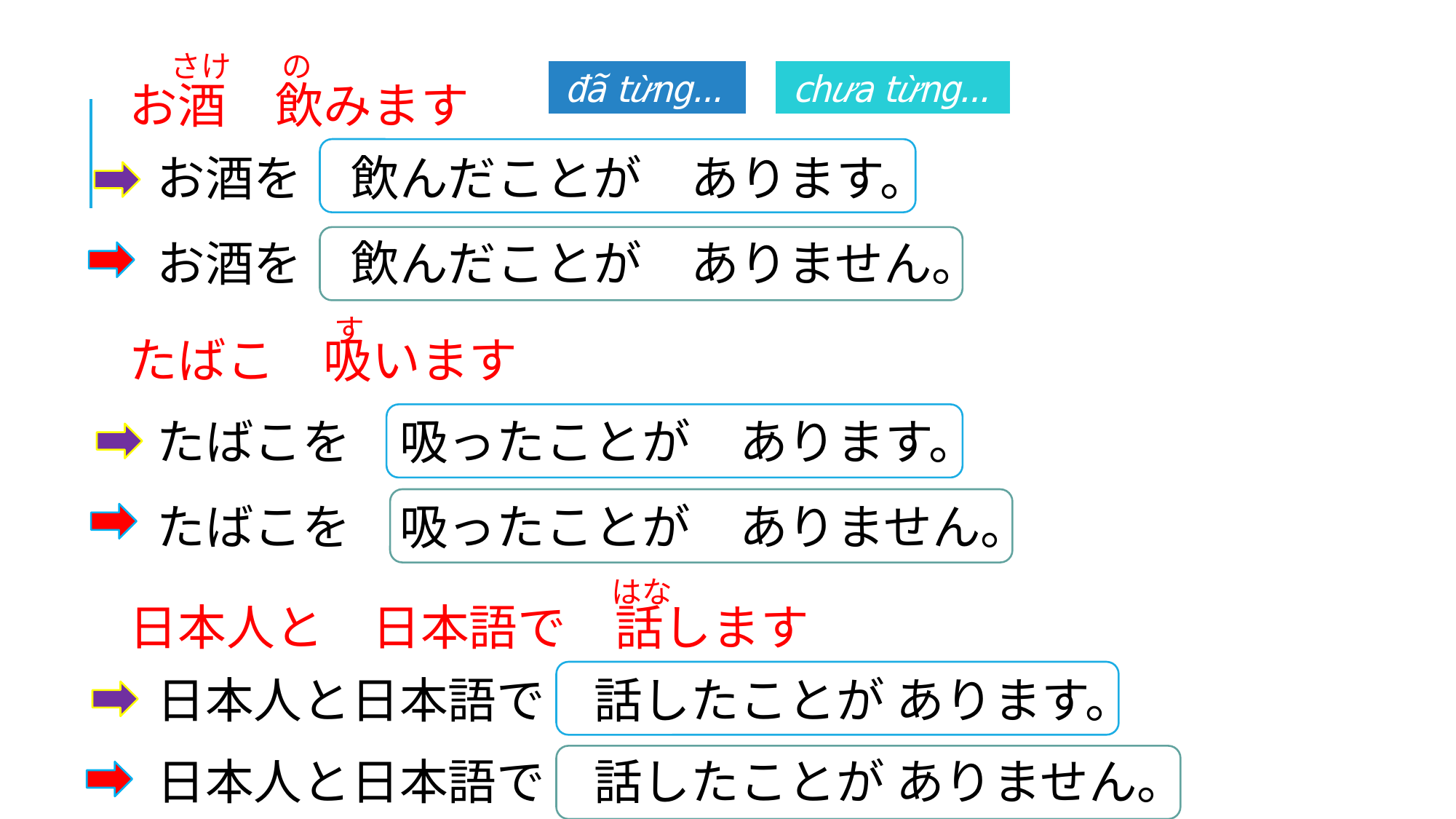

さけ　   の
đã từng…
chưa từng…
お酒　飲みます

お酒を　飲んだことが　あります。

お酒を　飲んだことが　ありません。

す
たばこ　吸います

たばこを　吸ったことが　あります。

たばこを　吸ったことが　ありません。

はな
日本人と　日本語で　話します

日本人と日本語で　話したことが あります。

日本人と日本語で　話したことが ありません。